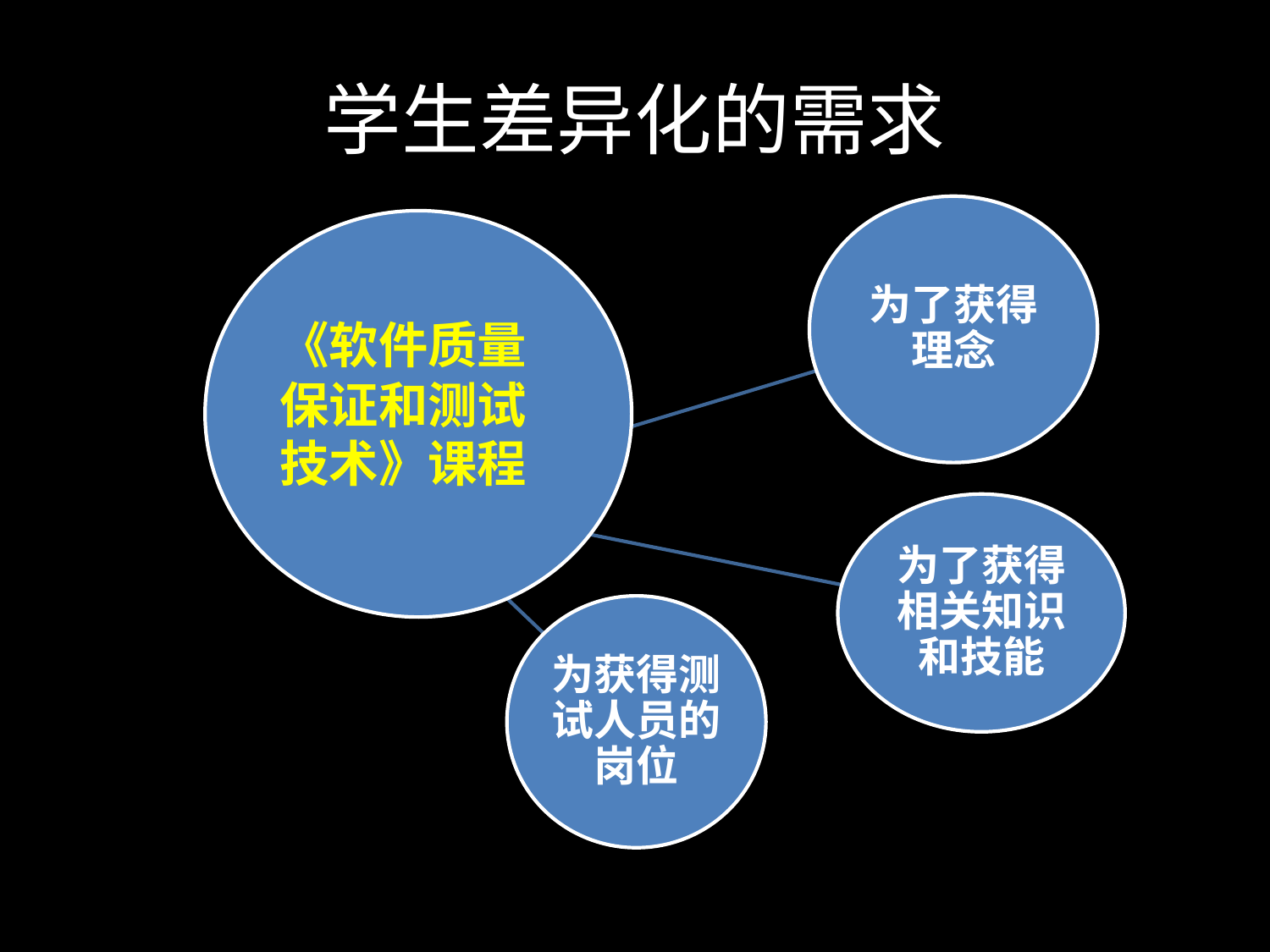

# 学生差异化的需求
为了获得理念

《软件质量保证和测试技术》课程

为了获得相关知识和技能

为获得测试人员的岗位